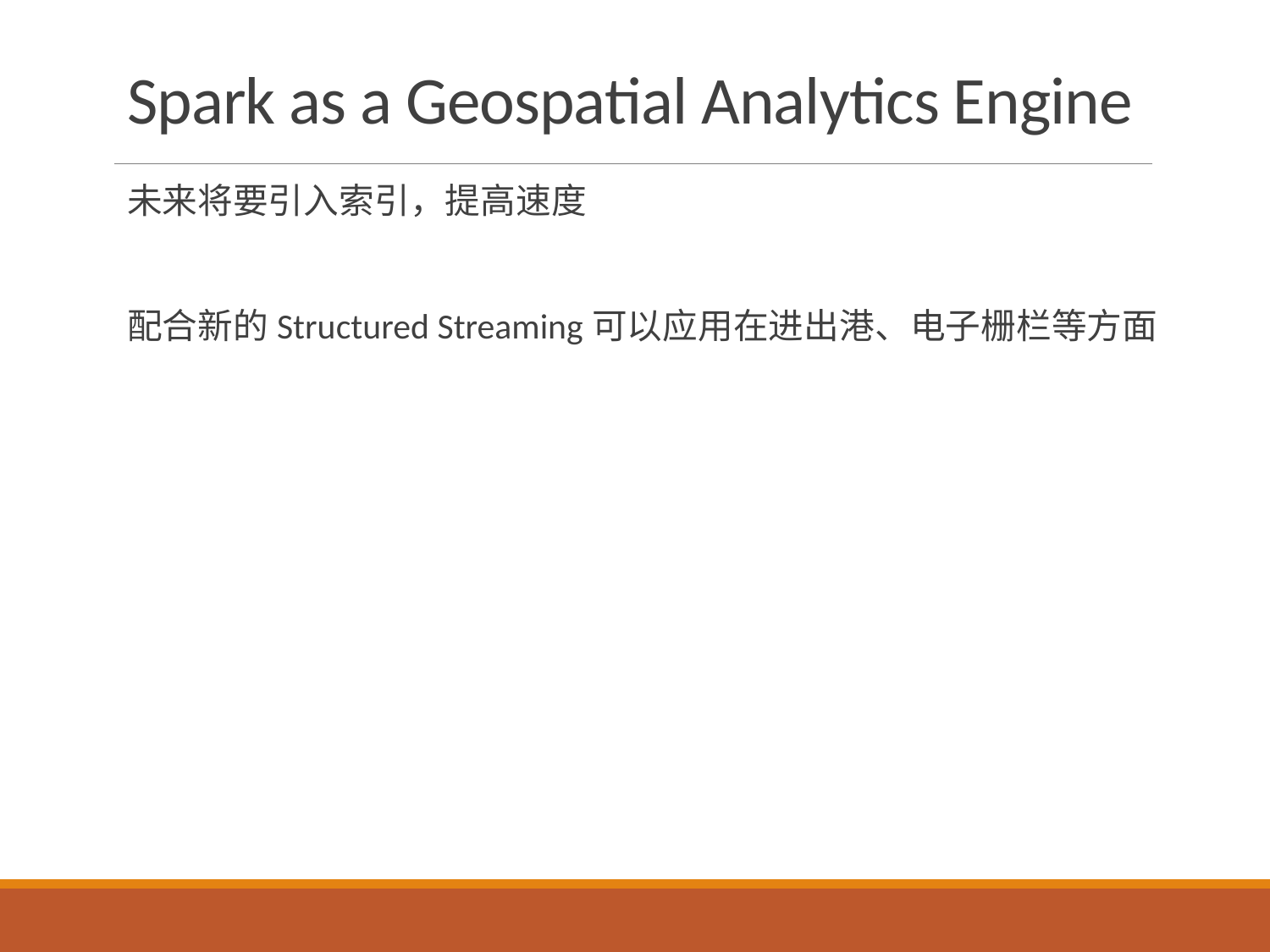

# Spark as a Geospatial Analytics Engine
未来将要引入索引，提高速度

配合新的Structured Streaming可以应用在进出港、电子栅栏等方面